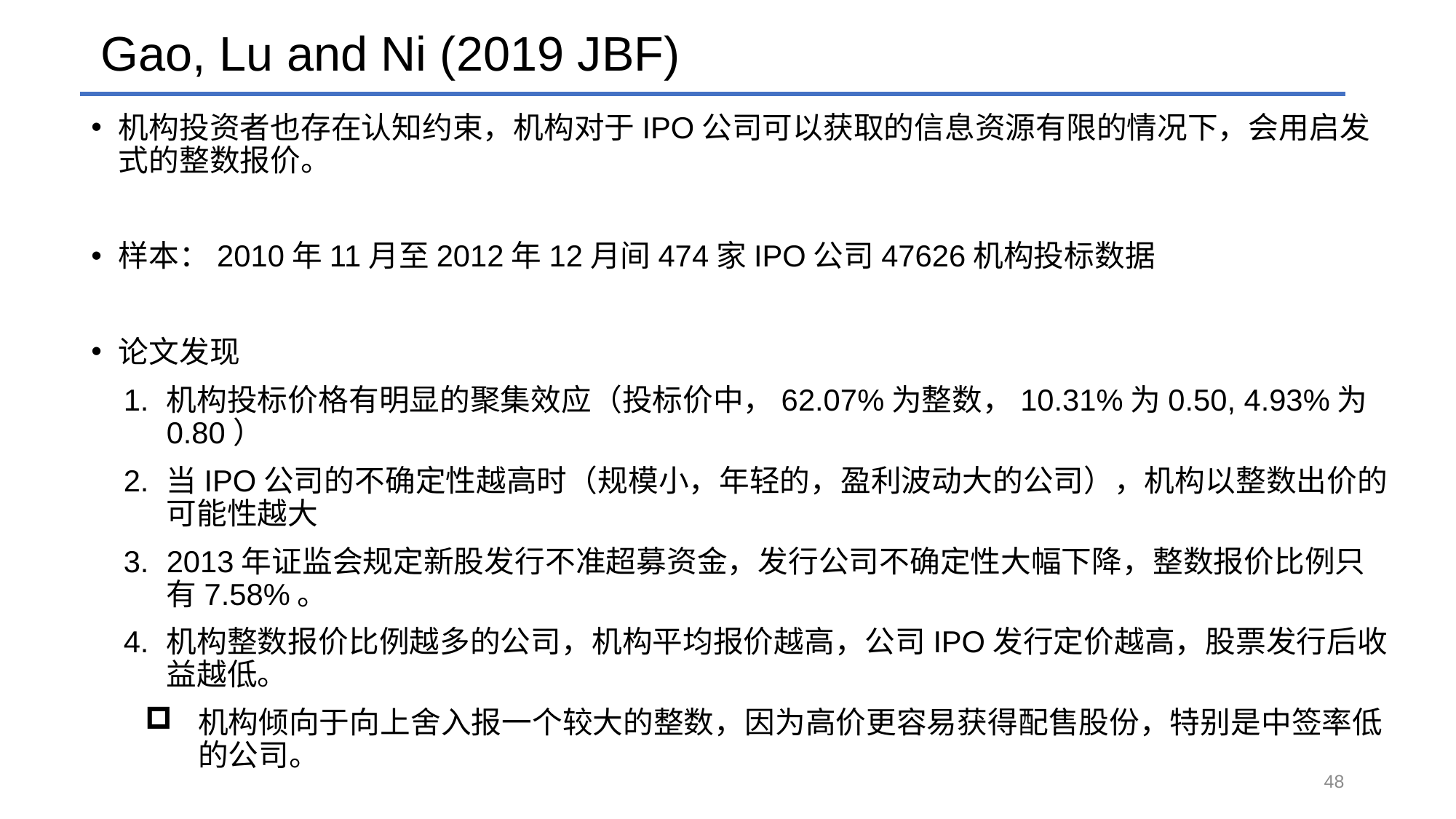

# Gao, Lu and Ni (2019 JBF)
机构投资者也存在认知约束，机构对于IPO公司可以获取的信息资源有限的情况下，会用启发式的整数报价。

样本：2010年11月至2012年12月间474家IPO公司47626机构投标数据

论文发现
机构投标价格有明显的聚集效应（投标价中，62.07%为整数，10.31%为0.50, 4.93%为0.80）
当IPO公司的不确定性越高时（规模小，年轻的，盈利波动大的公司），机构以整数出价的可能性越大
2013年证监会规定新股发行不准超募资金，发行公司不确定性大幅下降，整数报价比例只有7.58%。
机构整数报价比例越多的公司，机构平均报价越高，公司IPO发行定价越高，股票发行后收益越低。
机构倾向于向上舍入报一个较大的整数，因为高价更容易获得配售股份，特别是中签率低的公司。
48